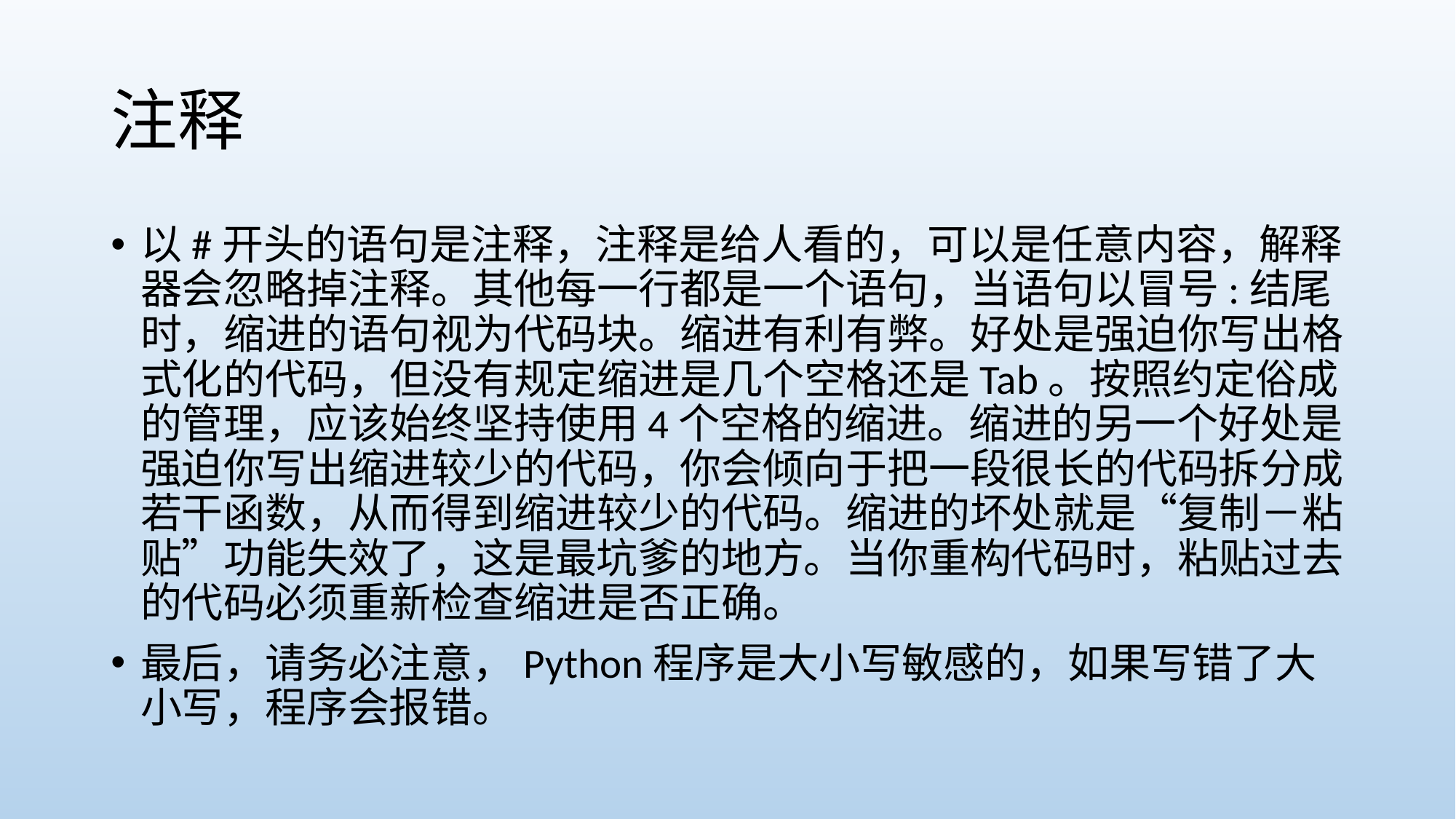

# 注释
以#开头的语句是注释，注释是给人看的，可以是任意内容，解释器会忽略掉注释。其他每一行都是一个语句，当语句以冒号:结尾时，缩进的语句视为代码块。缩进有利有弊。好处是强迫你写出格式化的代码，但没有规定缩进是几个空格还是Tab。按照约定俗成的管理，应该始终坚持使用4个空格的缩进。缩进的另一个好处是强迫你写出缩进较少的代码，你会倾向于把一段很长的代码拆分成若干函数，从而得到缩进较少的代码。缩进的坏处就是“复制－粘贴”功能失效了，这是最坑爹的地方。当你重构代码时，粘贴过去的代码必须重新检查缩进是否正确。
最后，请务必注意，Python程序是大小写敏感的，如果写错了大小写，程序会报错。